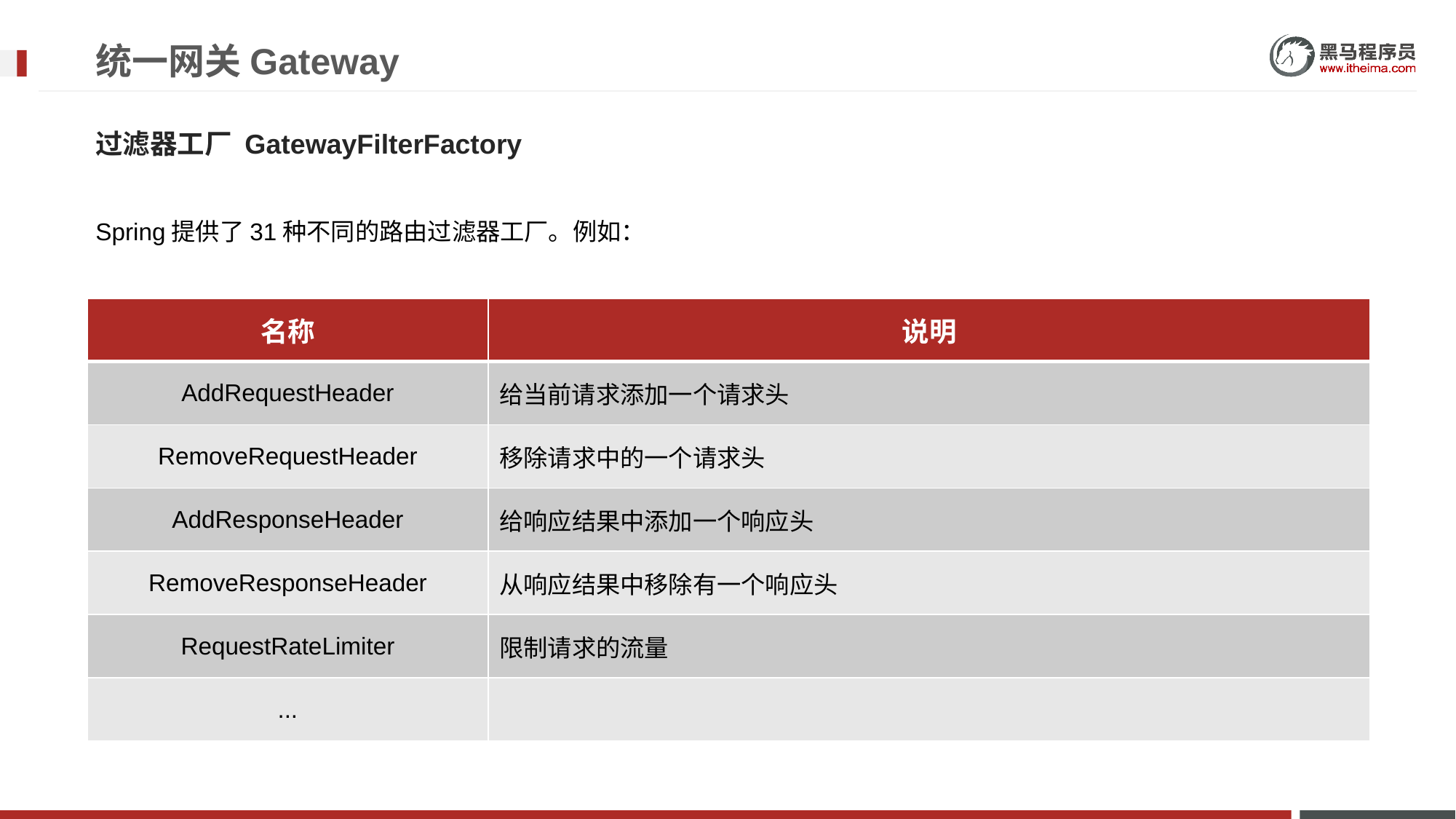

# 统一网关Gateway
过滤器工厂 GatewayFilterFactory
Spring提供了31种不同的路由过滤器工厂。例如：
| 名称 | 说明 |
| --- | --- |
| AddRequestHeader | 给当前请求添加一个请求头 |
| RemoveRequestHeader | 移除请求中的一个请求头 |
| AddResponseHeader | 给响应结果中添加一个响应头 |
| RemoveResponseHeader | 从响应结果中移除有一个响应头 |
| RequestRateLimiter | 限制请求的流量 |
| ... |  |